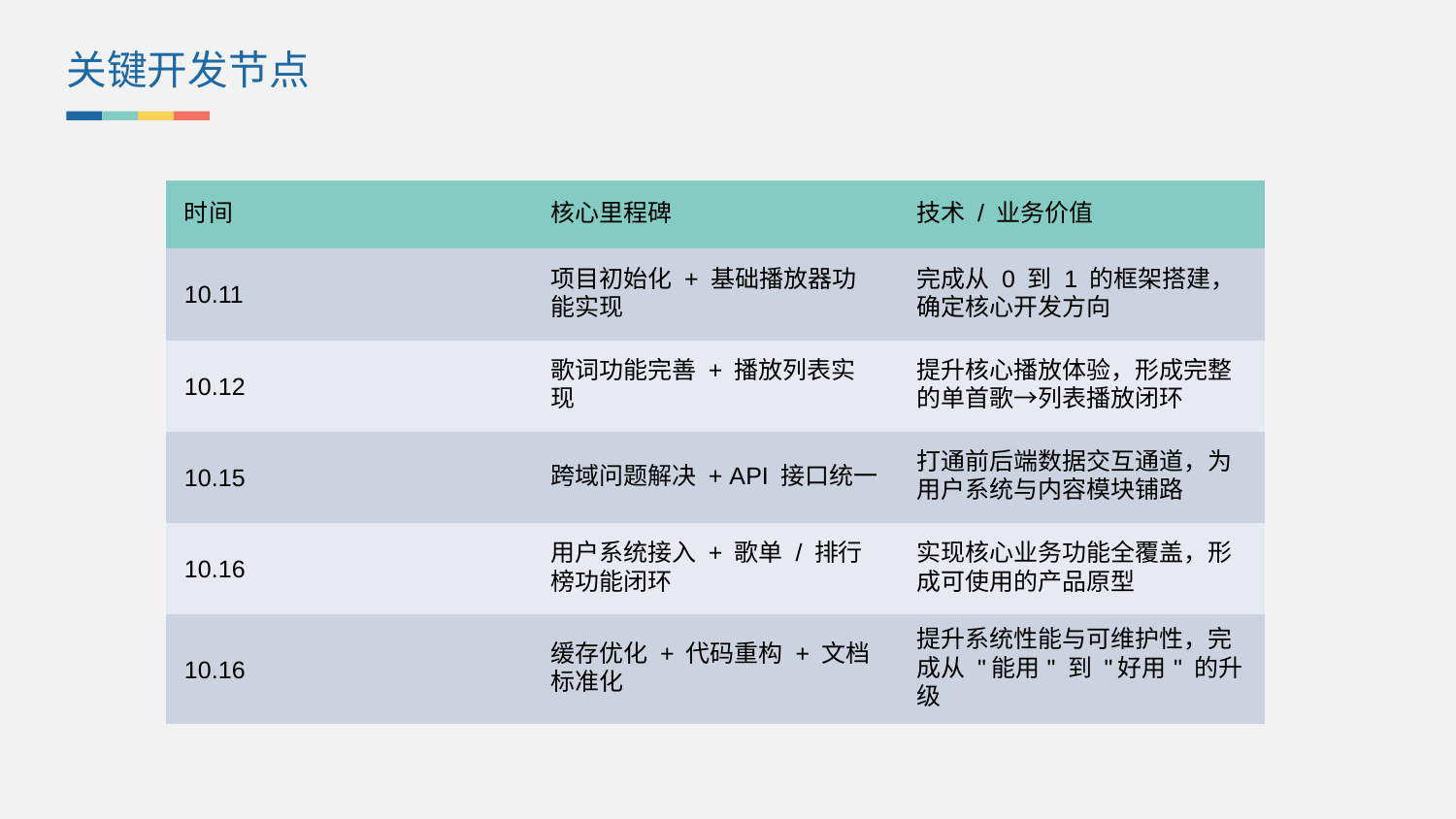

关键开发节点

| 时间 | 核心里程碑 | 技术 / 业务价值 |
| --- | --- | --- |
| 10.11 | 项目初始化 + 基础播放器功能实现 | 完成从 0 到 1 的框架搭建，确定核心开发方向 |
| 10.12 | 歌词功能完善 + 播放列表实现 | 提升核心播放体验，形成完整的单首歌→列表播放闭环 |
| 10.15 | 跨域问题解决 + API 接口统一 | 打通前后端数据交互通道，为用户系统与内容模块铺路 |
| 10.16 | 用户系统接入 + 歌单 / 排行榜功能闭环 | 实现核心业务功能全覆盖，形成可使用的产品原型 |
| 10.16 | 缓存优化 + 代码重构 + 文档标准化 | 提升系统性能与可维护性，完成从 "能用" 到 "好用" 的升级 |